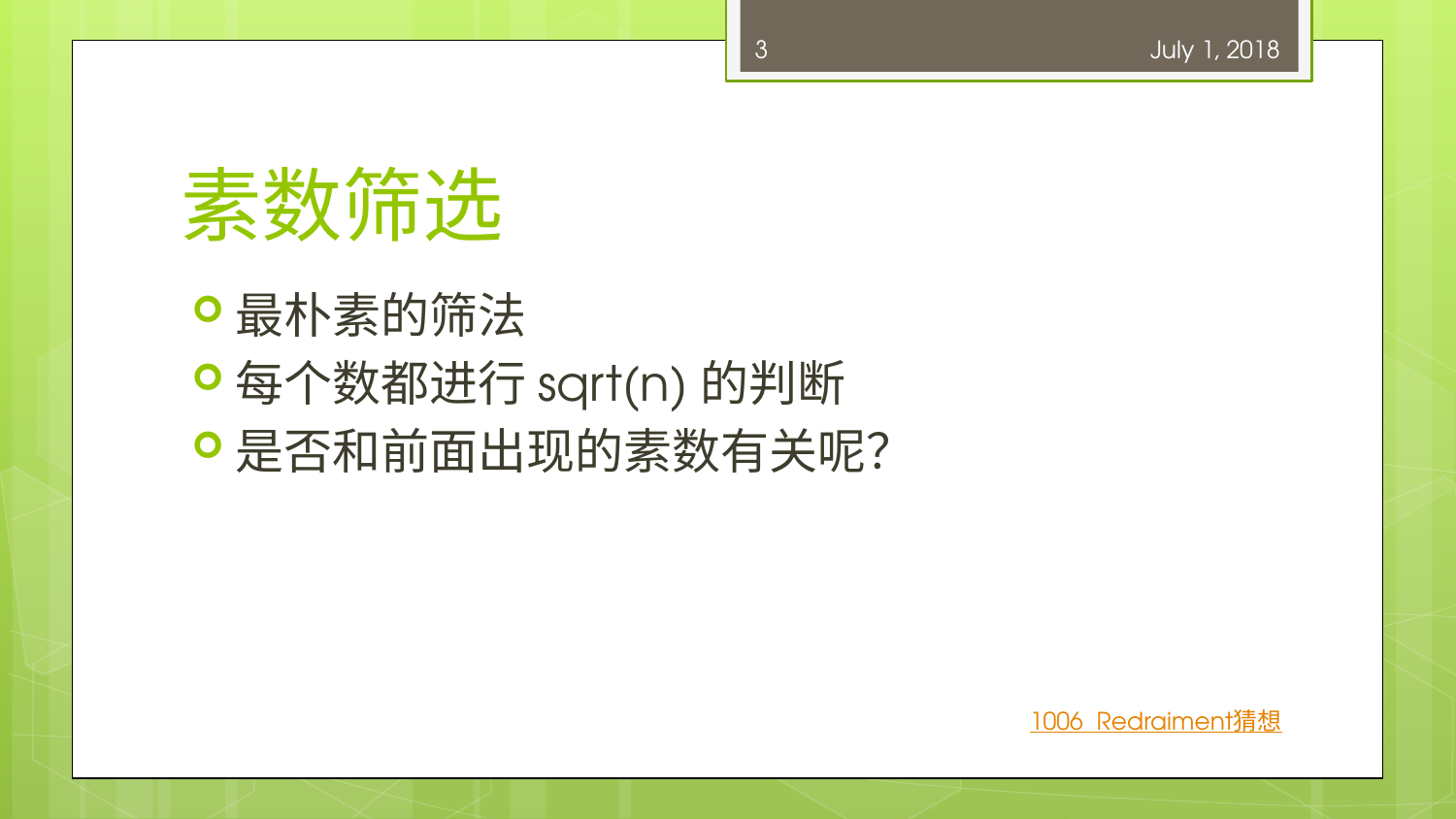

3
July 1, 2018
# 素数筛选
最朴素的筛法
每个数都进行sqrt(n)的判断
是否和前面出现的素数有关呢？
1006  Redraiment猜想